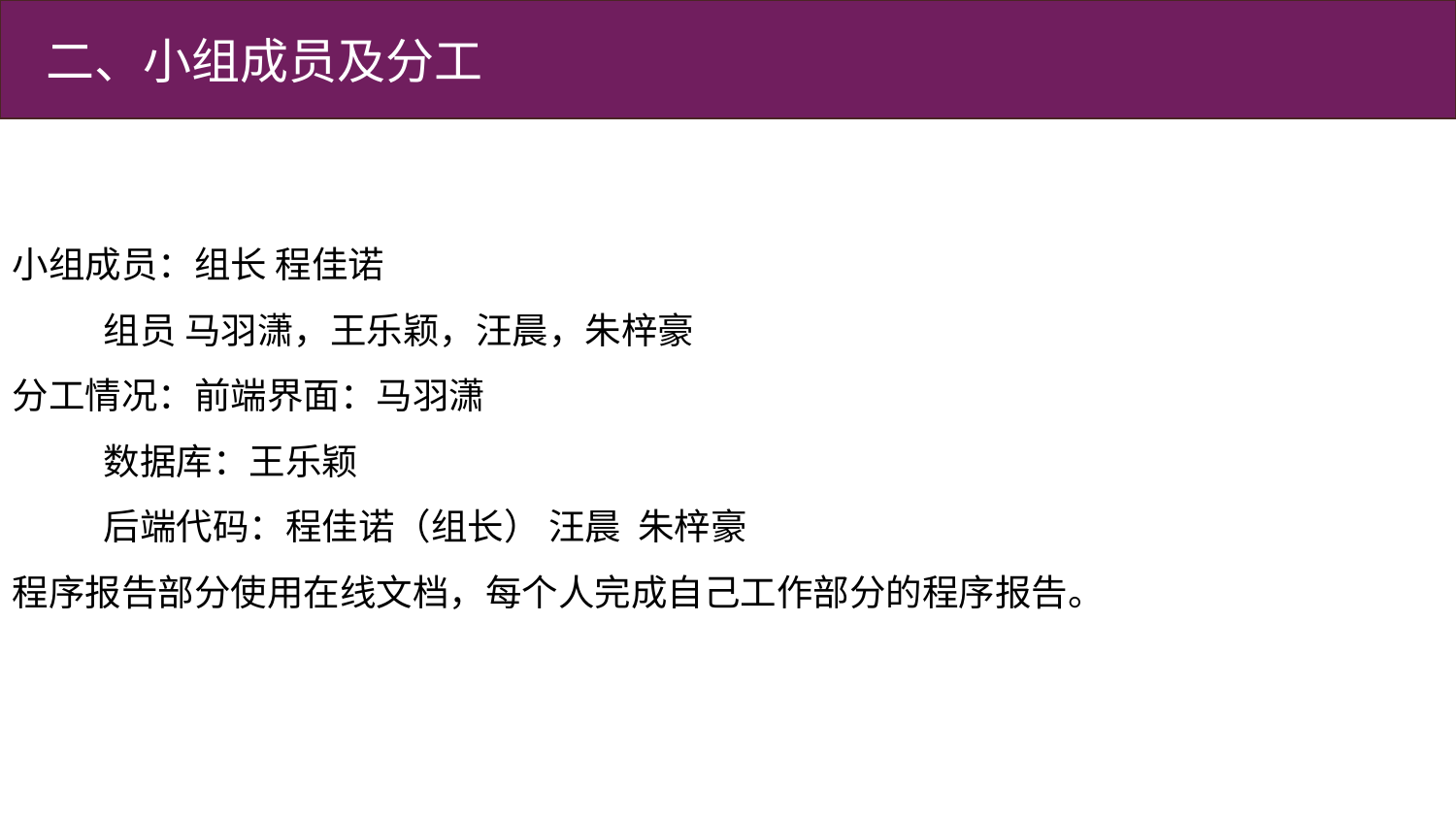

二、小组成员及分工
小组成员：组长 程佳诺
          组员 马羽潇，王乐颖，汪晨，朱梓豪
分工情况：前端界面：马羽潇
          数据库：王乐颖
          后端代码：程佳诺（组长） 汪晨  朱梓豪
程序报告部分使用在线文档，每个人完成自己工作部分的程序报告。

6